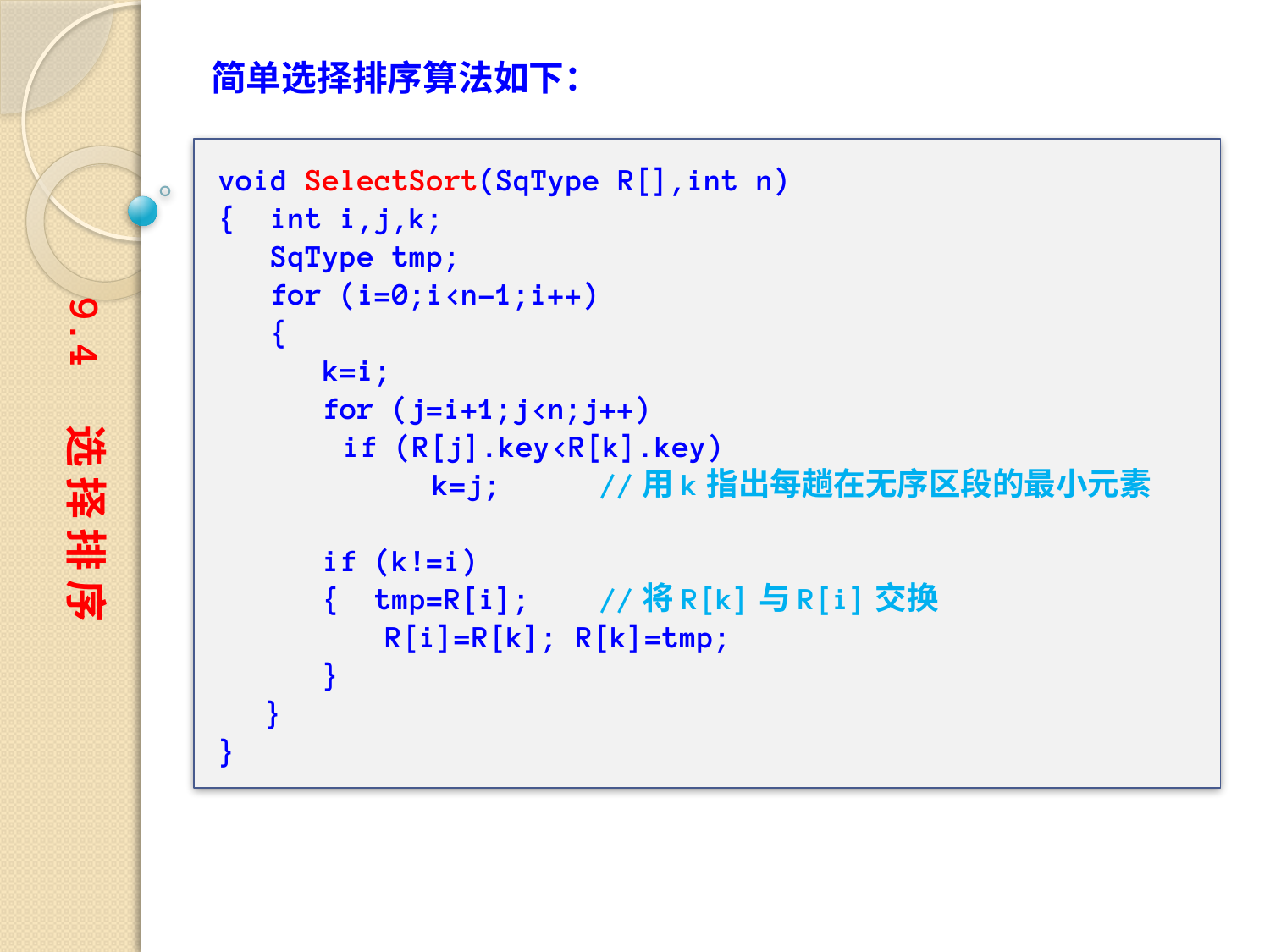

简单选择排序算法如下：
void SelectSort(SqType R[],int n)
{  int i,j,k;
   SqType tmp;
   for (i=0;i<n-1;i++)
   {
      k=i;
      for (j=i+1;j<n;j++)
　　　   if (R[j].key<R[k].key)
	     k=j;	//用k指出每趟在无序区段的最小元素
      if (k!=i)
      {  tmp=R[i];	//将R[k]与R[i]交换
	　R[i]=R[k]; R[k]=tmp;
      }
　 }
}
9.4  选 择 排 序